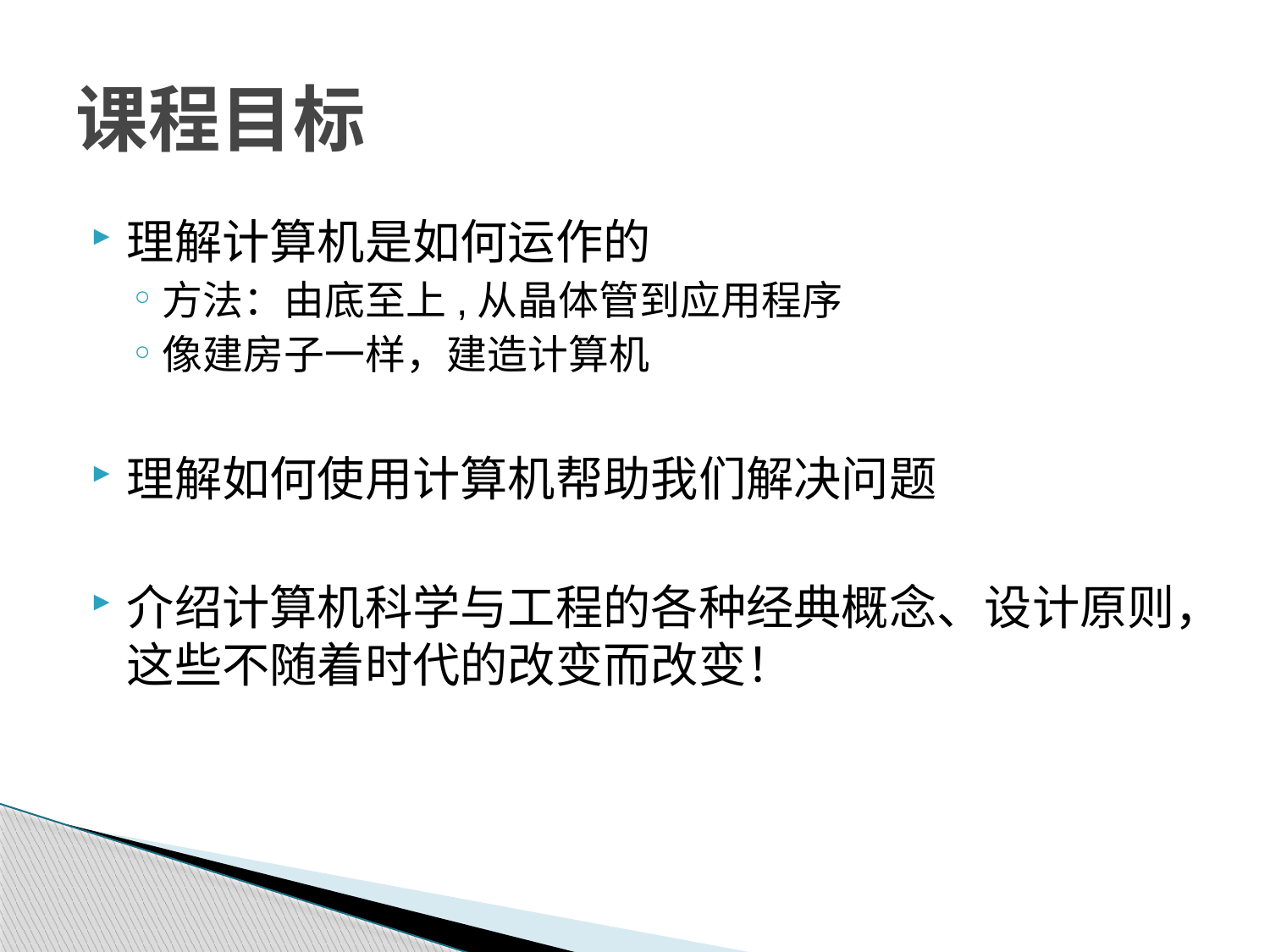

# 课程目标
理解计算机是如何运作的
方法：由底至上,从晶体管到应用程序
像建房子一样，建造计算机

理解如何使用计算机帮助我们解决问题

介绍计算机科学与工程的各种经典概念、设计原则，这些不随着时代的改变而改变！

13